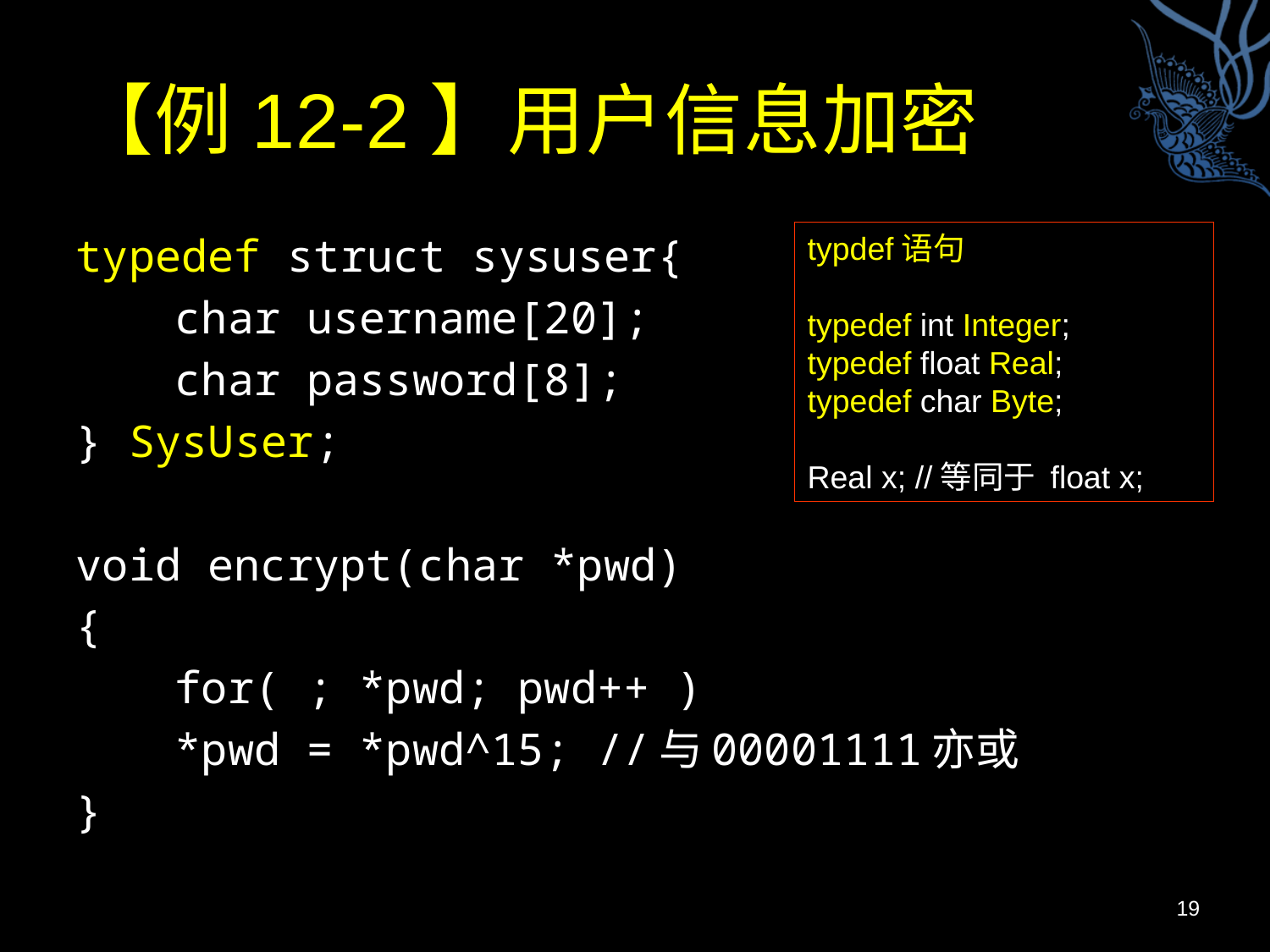

# 【例12-2】用户信息加密
typedef struct sysuser{
	char username[20];
	char password[8];
} SysUser;

void encrypt(char *pwd)
{
	for( ; *pwd; pwd++ )
		*pwd = *pwd^15; //与00001111亦或
}
typdef语句

typedef int Integer;
typedef float Real;
typedef char Byte;

Real x; //等同于 float x;
19